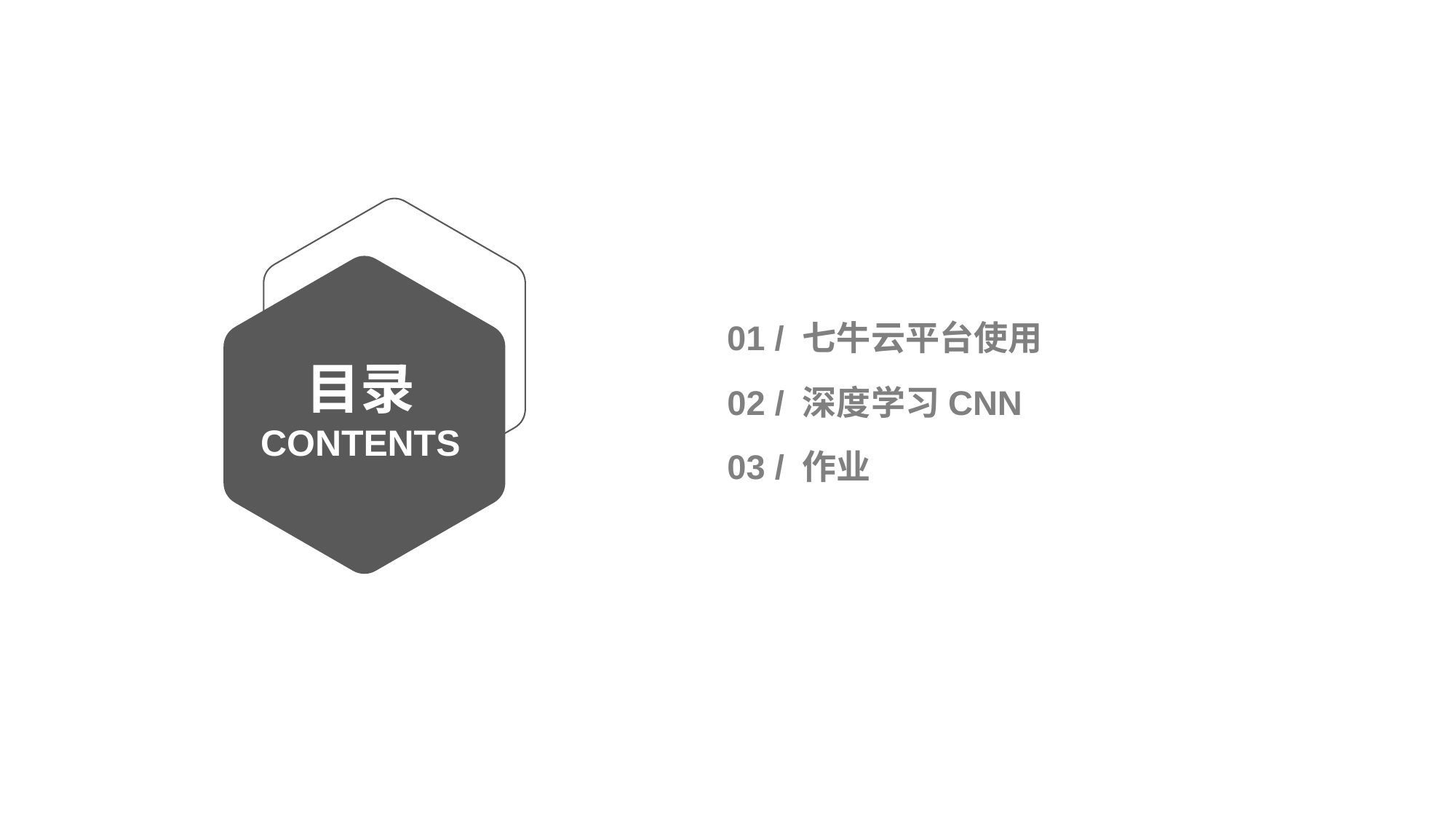

01 / 七牛云平台使用

目录
CONTENTS
02 / 深度学习CNN
03 / 作业